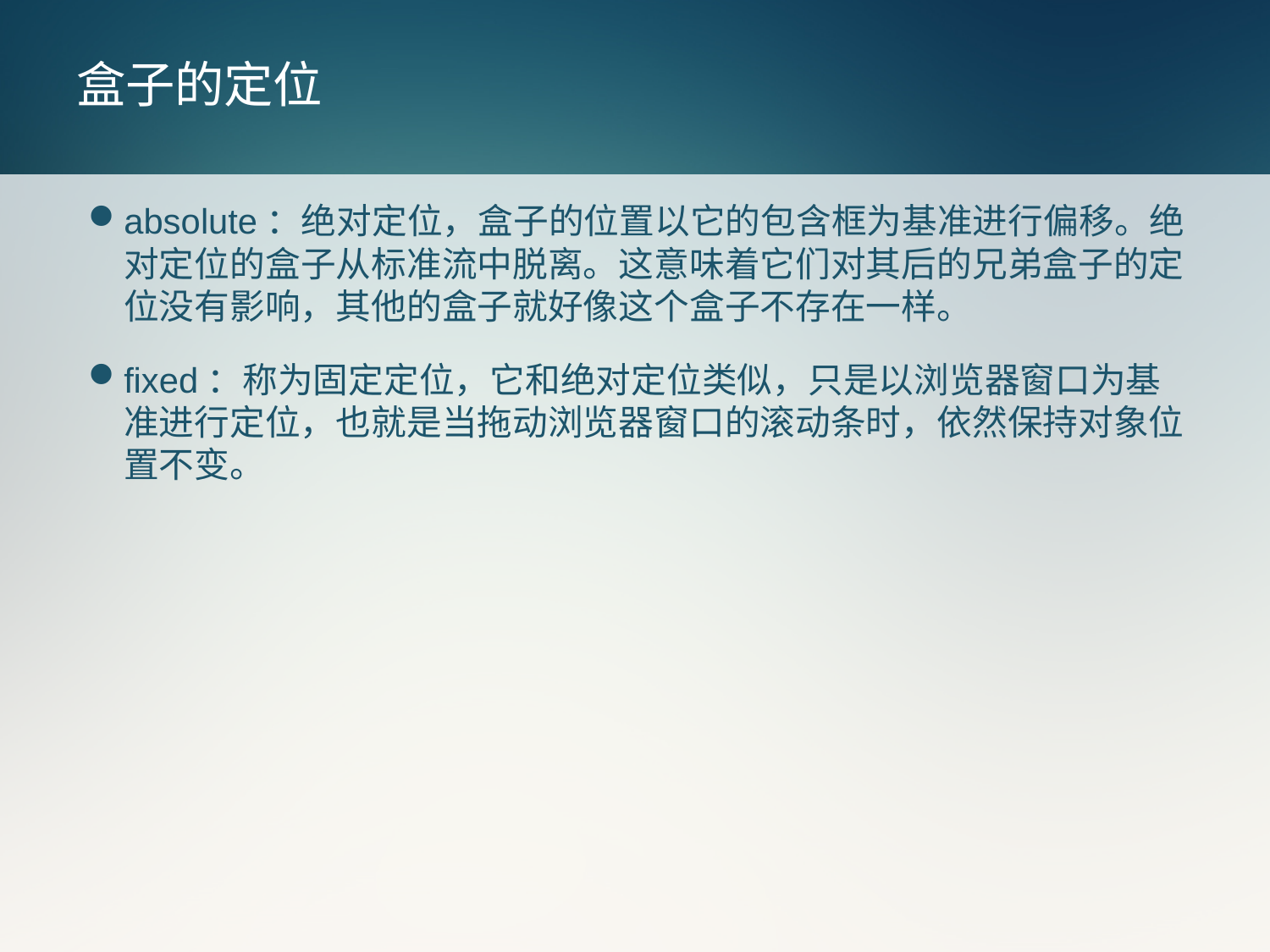

# 盒子的定位
absolute：绝对定位，盒子的位置以它的包含框为基准进行偏移。绝对定位的盒子从标准流中脱离。这意味着它们对其后的兄弟盒子的定位没有影响，其他的盒子就好像这个盒子不存在一样。
fixed：称为固定定位，它和绝对定位类似，只是以浏览器窗口为基准进行定位，也就是当拖动浏览器窗口的滚动条时，依然保持对象位置不变。